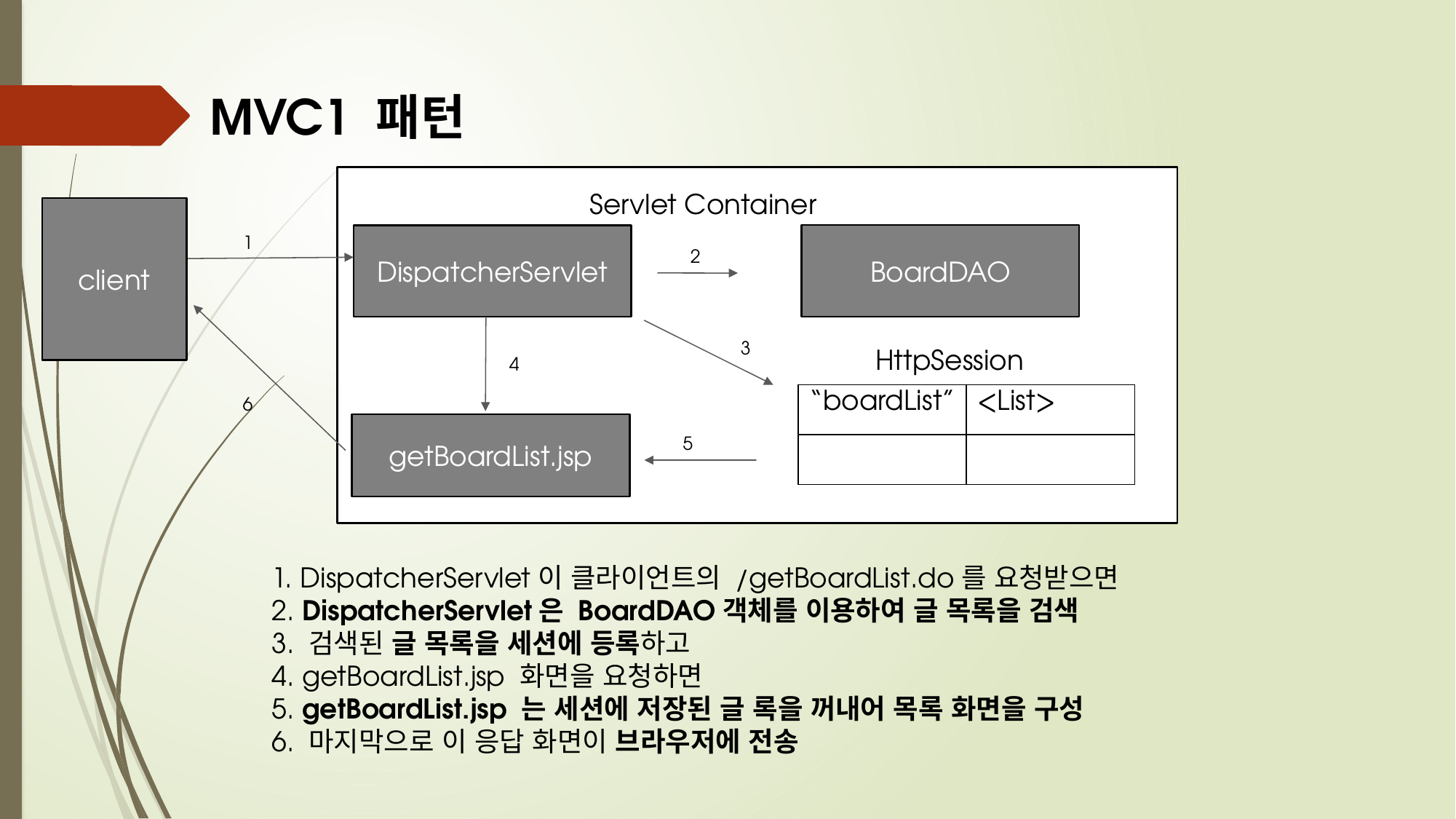

MVC1 패턴

Servlet Container
client
BoardDAO
1
DispatcherServlet
2
3
HttpSession
4
| “boardList” | <List> |
| --- | --- |
|  |  |
6
getBoardList.jsp
5
1. DispatcherServlet이 클라이언트의 /getBoardList.do를 요청받으면
2. DispatcherServlet은 BoardDAO객체를 이용하여 글 목록을 검색
3. 검색된 글 목록을 세션에 등록하고
4. getBoardList.jsp 화면을 요청하면
5. getBoardList.jsp 는 세션에 저장된 글 록을 꺼내어 목록 화면을 구성
6. 마지막으로 이 응답 화면이 브라우저에 전송